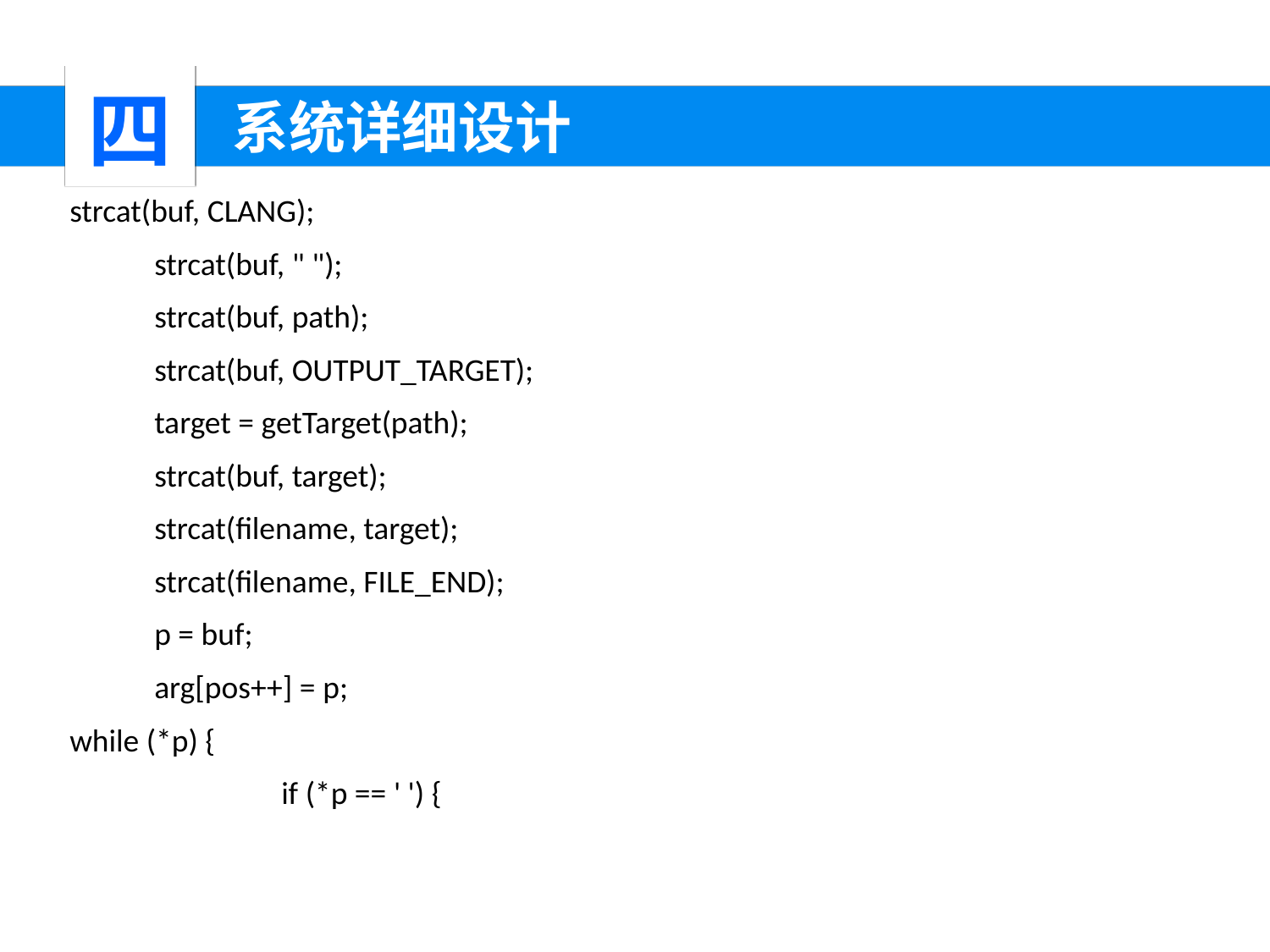

四
                系统详细设计
strcat(buf, CLANG);
	strcat(buf, " ");
	strcat(buf, path);
	strcat(buf, OUTPUT_TARGET);
	target = getTarget(path);
	strcat(buf, target);
	strcat(filename, target);
	strcat(filename, FILE_END);
	p = buf;
	arg[pos++] = p;
while (*p) {
		if (*p == ' ') {